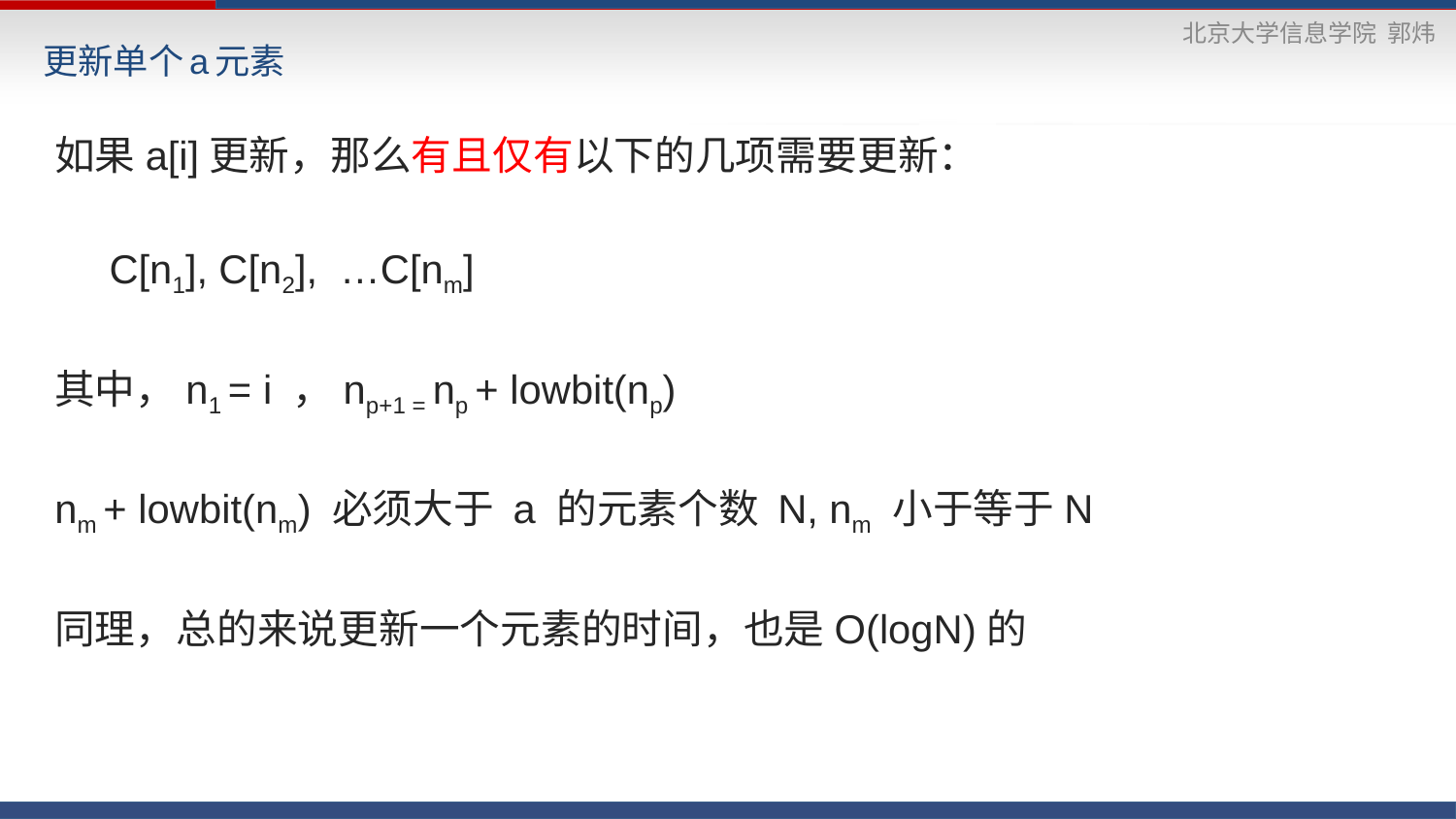

# 更新单个a元素
如果a[i]更新，那么有且仅有以下的几项需要更新：

	C[n1], C[n2],  …C[nm]

其中，n1 = i ，np+1 = np + lowbit(np)

nm + lowbit(nm) 必须大于 a 的元素个数 N, nm 小于等于N

同理，总的来说更新一个元素的时间，也是O(logN)的